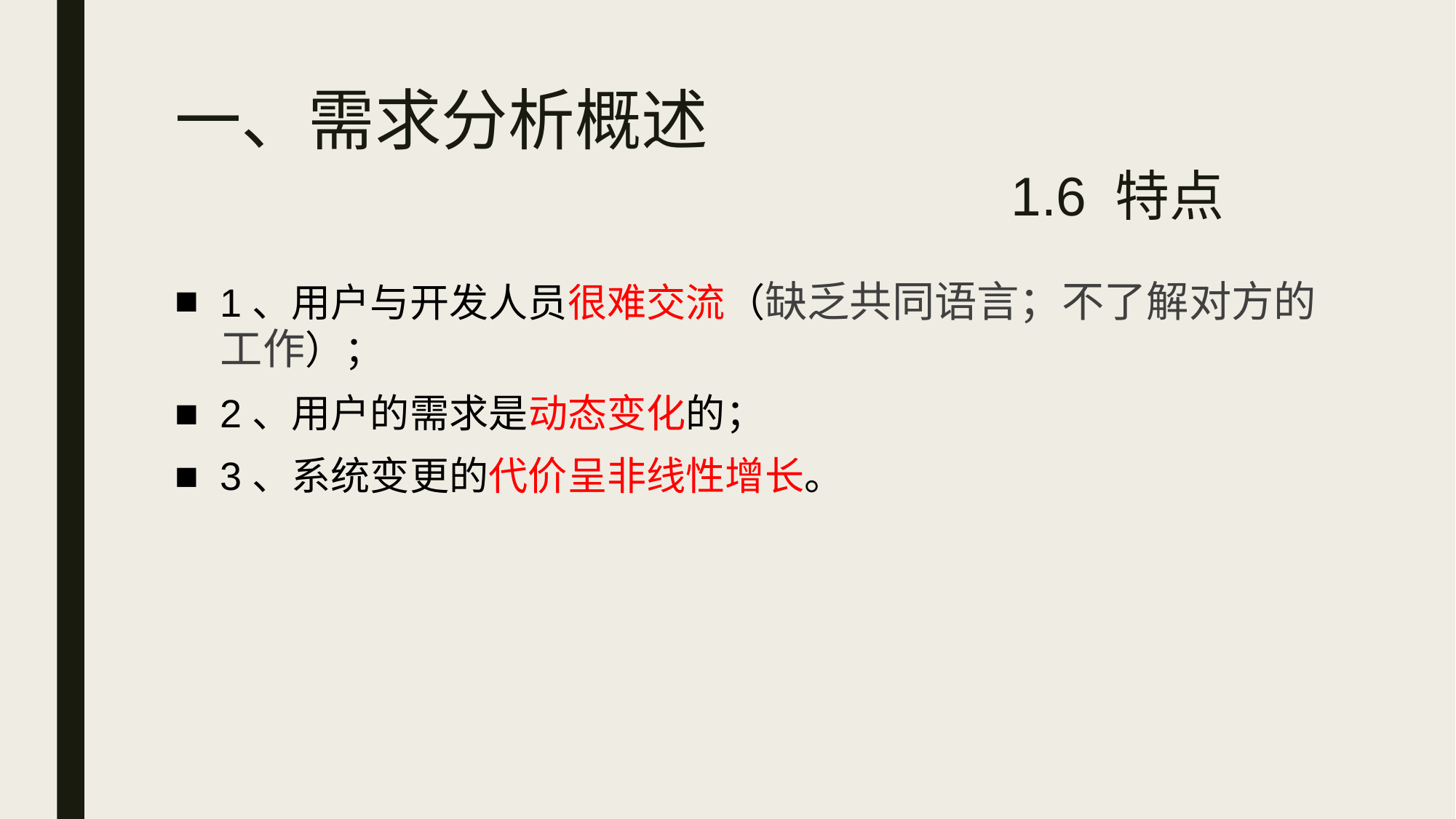

# 一、需求分析概述 1.6 特点
1、用户与开发人员很难交流（缺乏共同语言；不了解对方的工作）；
2、用户的需求是动态变化的；
3、系统变更的代价呈非线性增长。